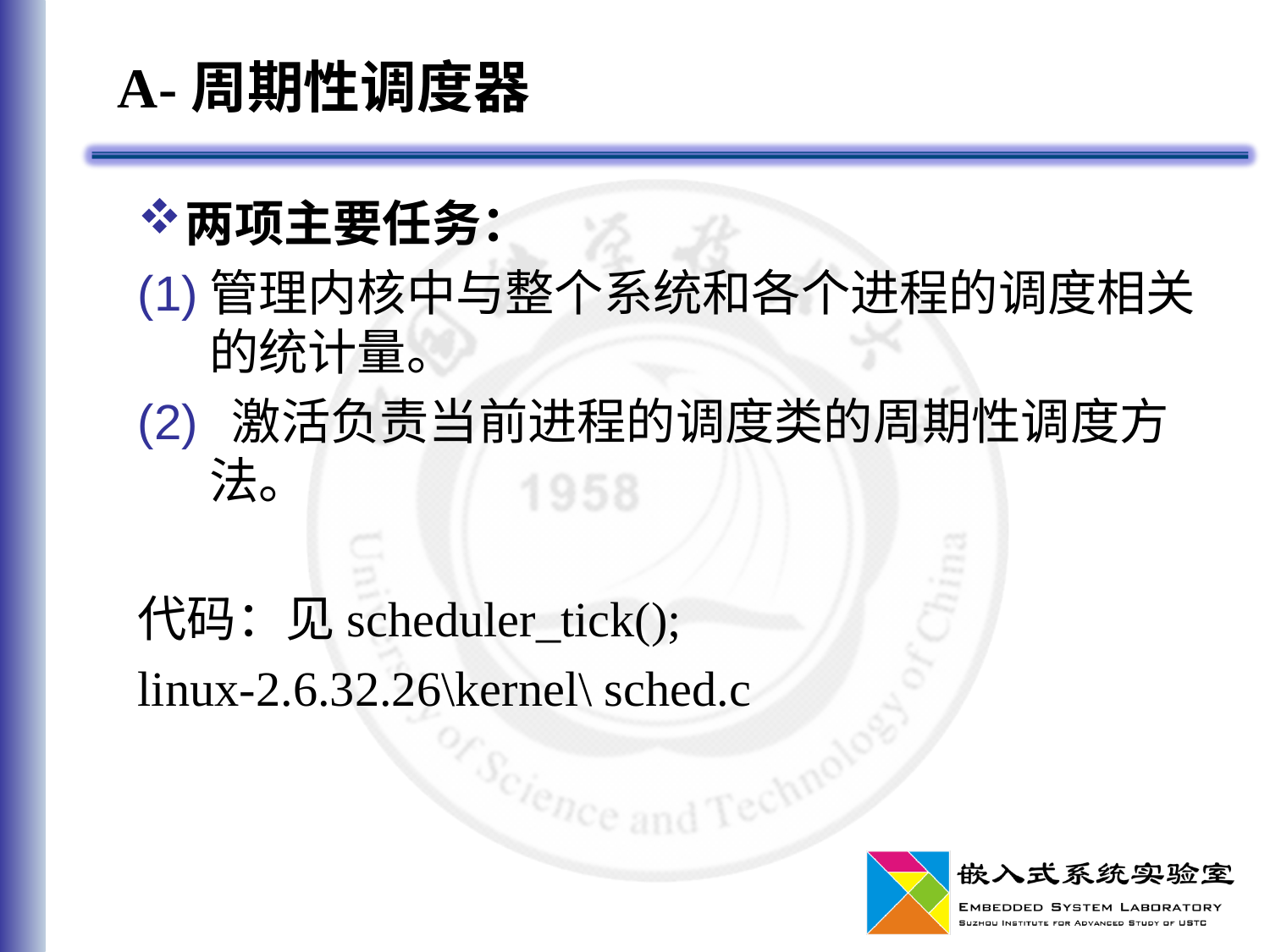

# A-周期性调度器
两项主要任务：
管理内核中与整个系统和各个进程的调度相关的统计量。
 激活负责当前进程的调度类的周期性调度方法。

代码：见scheduler_tick();
linux-2.6.32.26\kernel\ sched.c